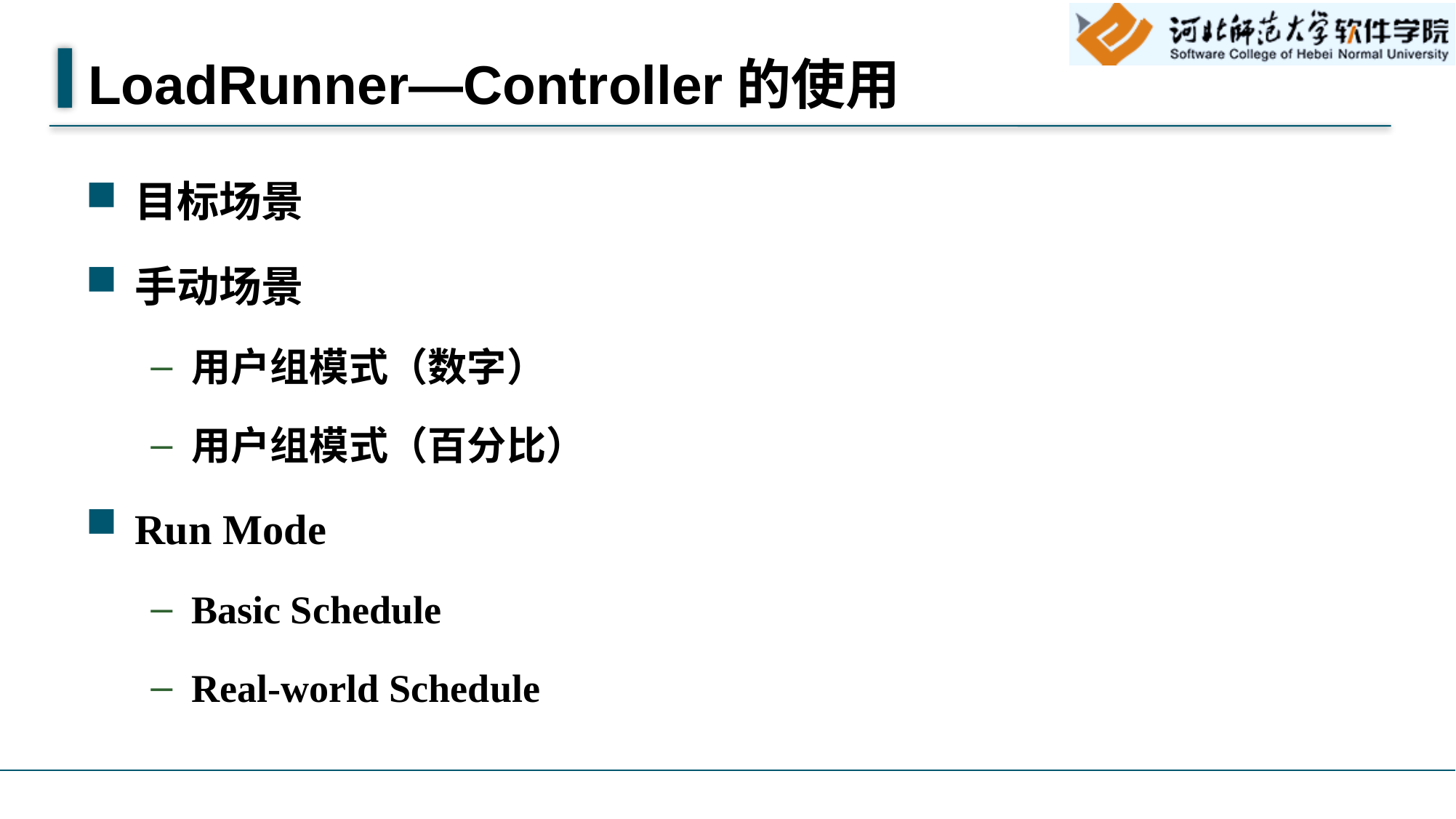

# LoadRunner—Controller的使用
目标场景
手动场景
用户组模式（数字）
用户组模式（百分比）
Run Mode
Basic Schedule
Real-world Schedule